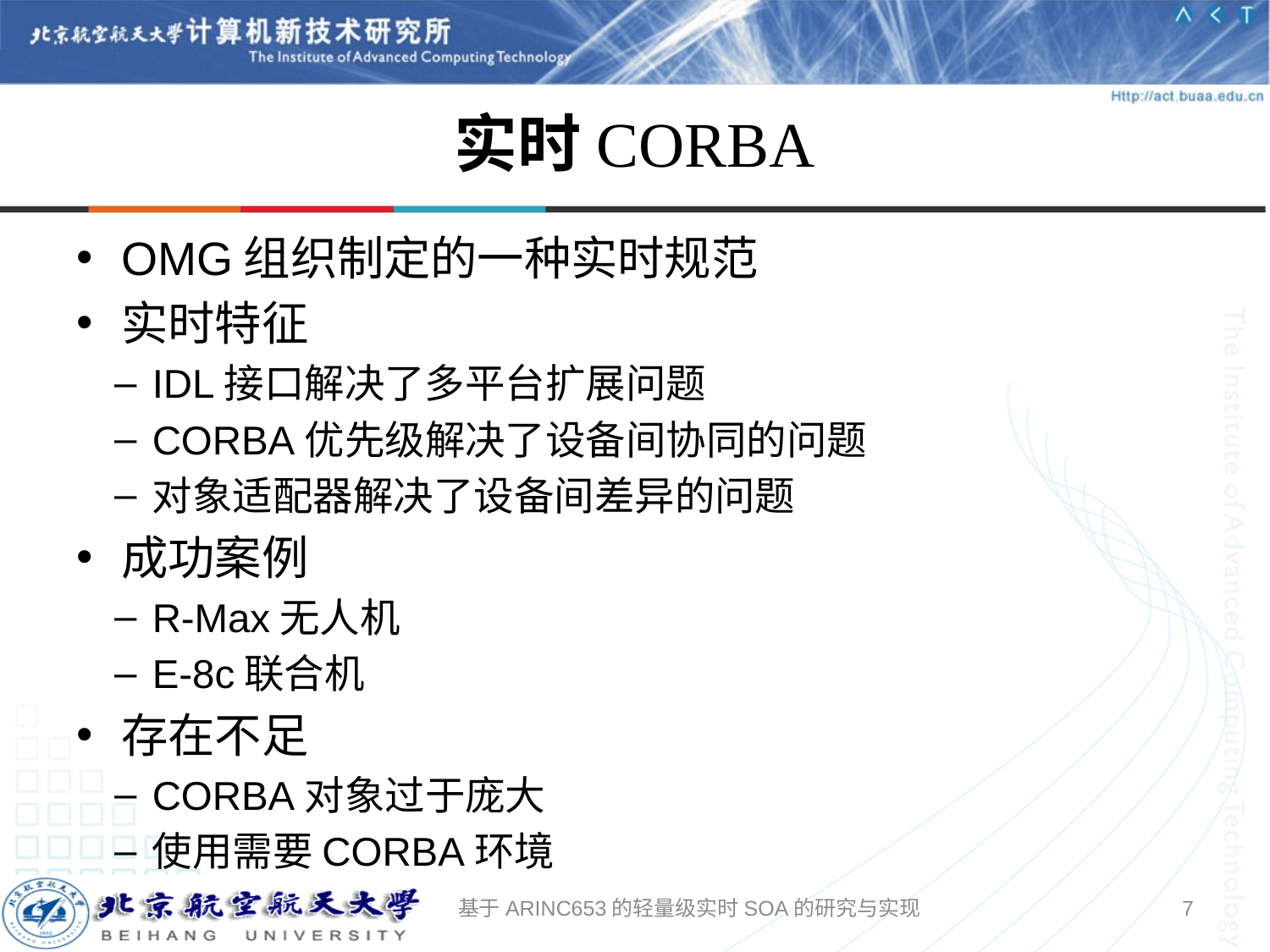

# 实时CORBA
OMG组织制定的一种实时规范
实时特征
IDL接口解决了多平台扩展问题
CORBA优先级解决了设备间协同的问题
对象适配器解决了设备间差异的问题
成功案例
R-Max无人机
E-8c联合机
存在不足
CORBA对象过于庞大
使用需要CORBA环境
基于ARINC653的轻量级实时SOA的研究与实现
7